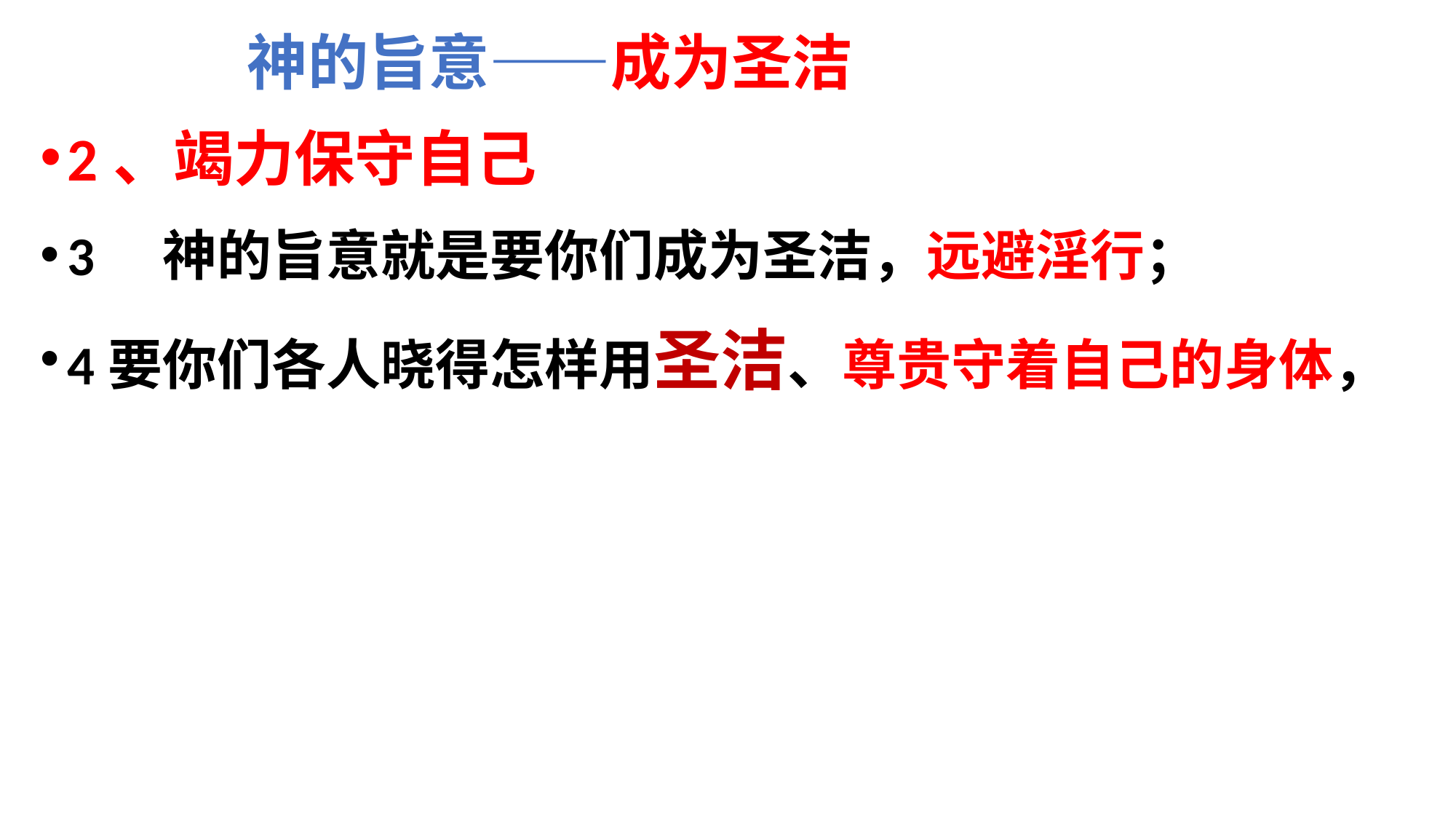

# 神的旨意——成为圣洁
2、竭力保守自己
3　神的旨意就是要你们成为圣洁，远避淫行；
4要你们各人晓得怎样用圣洁、尊贵守着自己的身体，